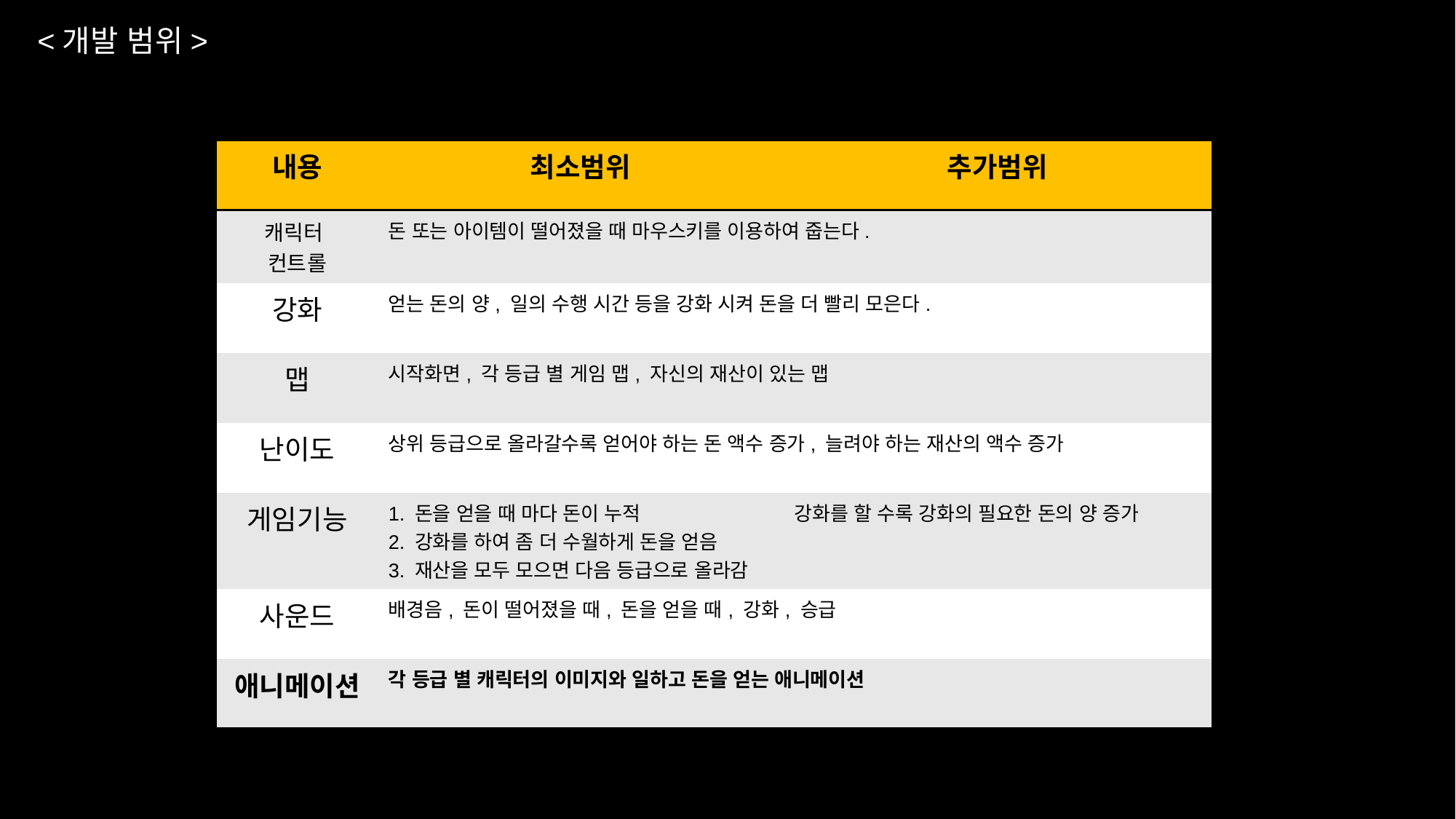

<개발 범위>
| 내용 | 최소범위 | 추가범위 |
| --- | --- | --- |
| 캐릭터 컨트롤 | 돈 또는 아이템이 떨어졌을 때 마우스키를 이용하여 줍는다. |  |
| 강화 | 얻는 돈의 양, 일의 수행 시간 등을 강화 시켜 돈을 더 빨리 모은다. |  |
| 맵 | 시작화면, 각 등급 별 게임 맵, 자신의 재산이 있는 맵 |  |
| 난이도 | 상위 등급으로 올라갈수록 얻어야 하는 돈 액수 증가, 늘려야 하는 재산의 액수 증가 |  |
| 게임기능 | 1. 돈을 얻을 때 마다 돈이 누적 2. 강화를 하여 좀 더 수월하게 돈을 얻음 3. 재산을 모두 모으면 다음 등급으로 올라감 | 강화를 할 수록 강화의 필요한 돈의 양 증가 |
| 사운드 | 배경음, 돈이 떨어졌을 때, 돈을 얻을 때, 강화, 승급 |  |
| 애니메이션 | 각 등급 별 캐릭터의 이미지와 일하고 돈을 얻는 애니메이션 |  |